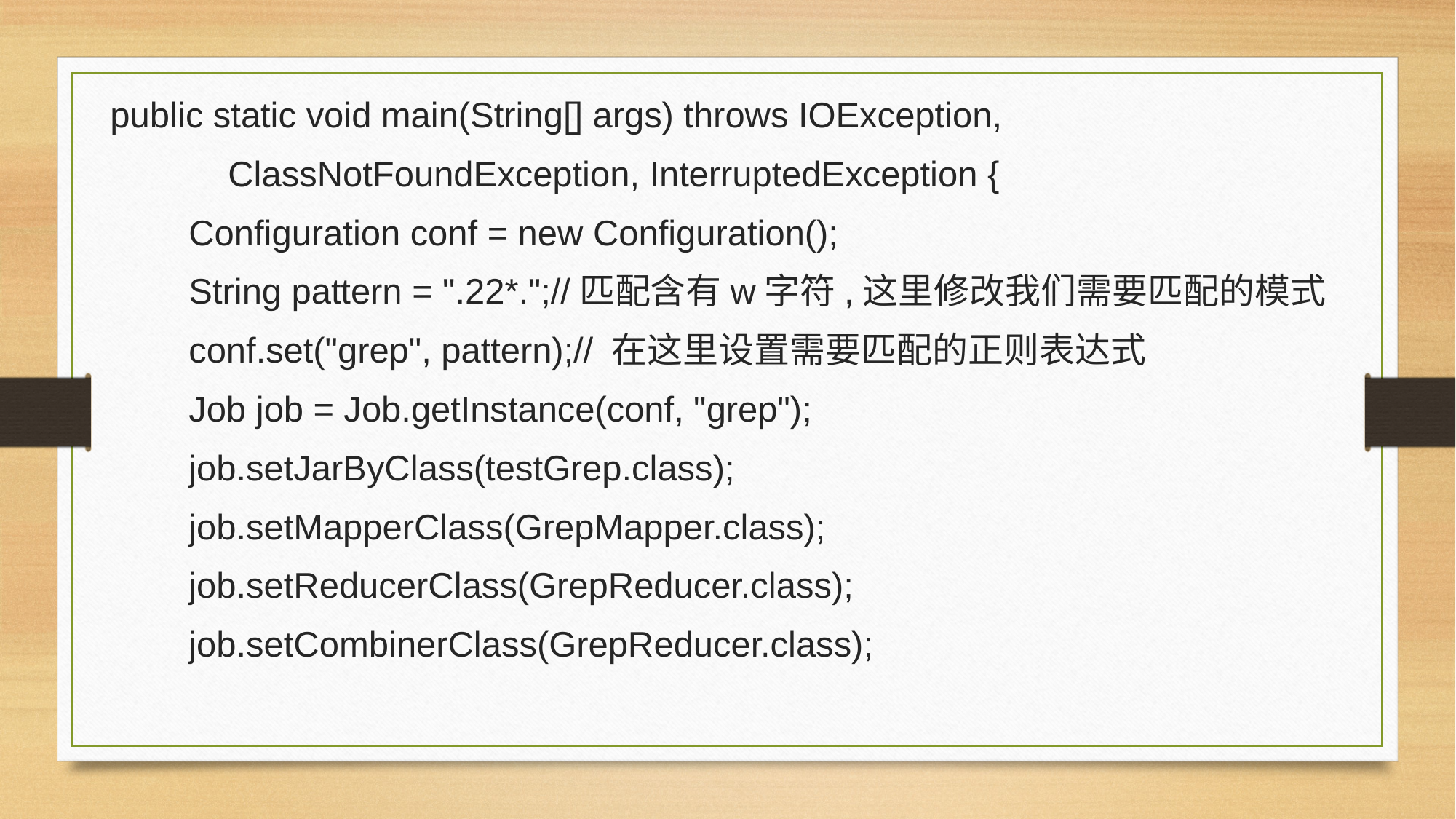

public static void main(String[] args) throws IOException,
            ClassNotFoundException, InterruptedException {
        Configuration conf = new Configuration();
        String pattern = ".22*.";//匹配含有w字符,这里修改我们需要匹配的模式
        conf.set("grep", pattern);// 在这里设置需要匹配的正则表达式
        Job job = Job.getInstance(conf, "grep");
        job.setJarByClass(testGrep.class);
        job.setMapperClass(GrepMapper.class);
        job.setReducerClass(GrepReducer.class);
        job.setCombinerClass(GrepReducer.class);